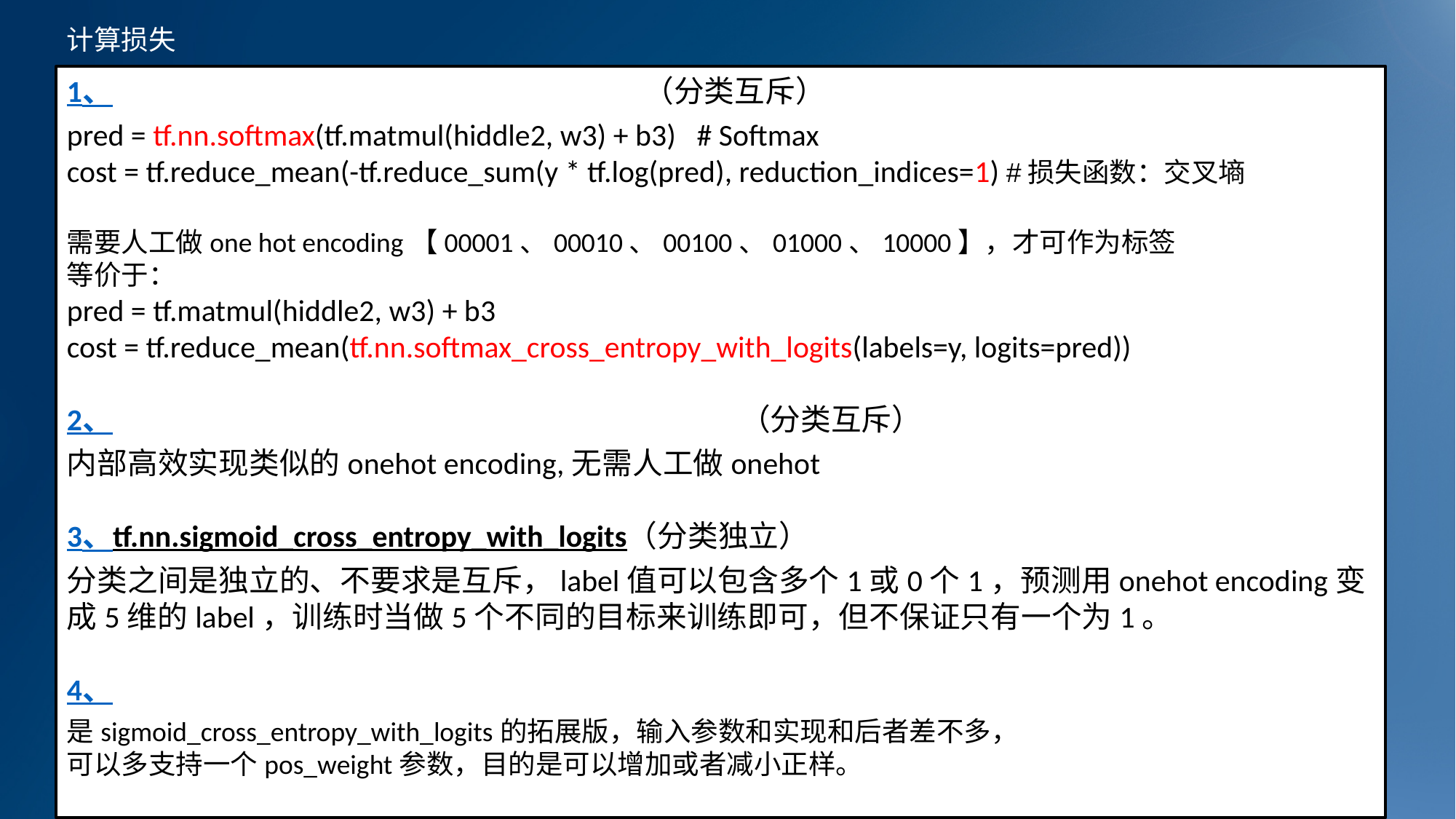

计算损失
1、tf.nn.softmax_cross_entropy_with_logits （分类互斥）构造模型
pred = tf.nn.softmax(tf.matmul(hiddle2, w3) + b3)   # Softmax
cost = tf.reduce_mean(-tf.reduce_sum(y * tf.log(pred), reduction_indices=1) #损失函数：交叉墒

需要人工做one hot encoding【00001、00010、00100、01000、10000】，才可作为标签
等价于：
pred = tf.matmul(hiddle2, w3) + b3
cost = tf.reduce_mean(tf.nn.softmax_cross_entropy_with_logits(labels=y, logits=pred))

2、tf.nn.sparse_softmax_cross_entropy_with_logits （分类互斥）
内部高效实现类似的onehot encoding,无需人工做onehot和

3、tf.nn.sigmoid_cross_entropy_with_logits（分类独立）
分类之间是独立的、不要求是互斥，label值可以包含多个1或0个1，预测用onehot encoding变成5维的label，训练时当做5个不同的目标来训练即可，但不保证只有一个为1。

4、tf.nn.weighted_cross_entropy_with_logits
是sigmoid_cross_entropy_with_logits的拓展版，输入参数和实现和后者差不多，
可以多支持一个pos_weight参数，目的是可以增加或者减小正样。